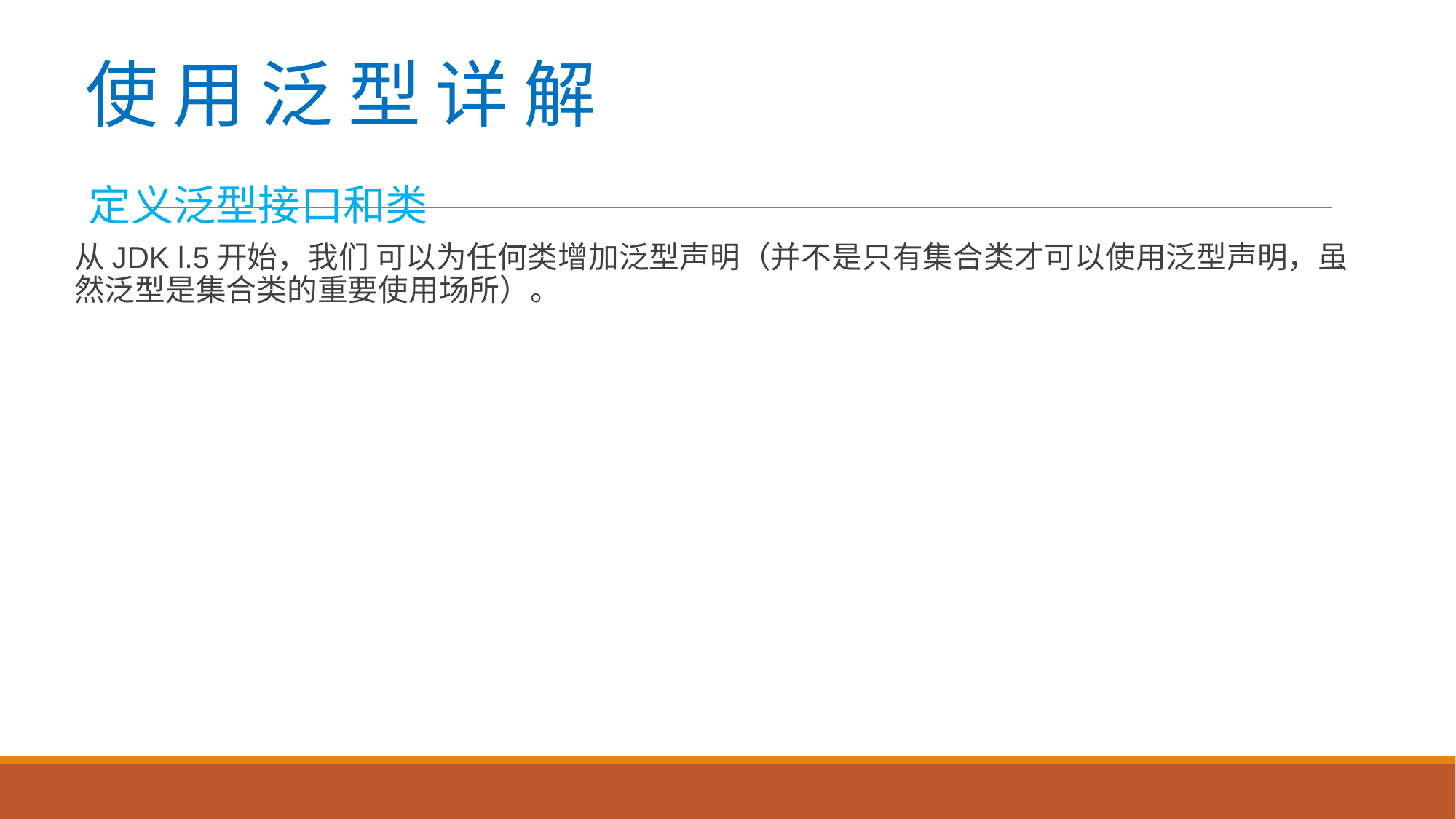

# 使 用 泛 型 详 解
定义泛型接口和类
从JDK l.5开始，我们 可以为任何类增加泛型声明（并不是只有集合类才可以使用泛型声明，虽然泛型是集合类的重要使用场所）。